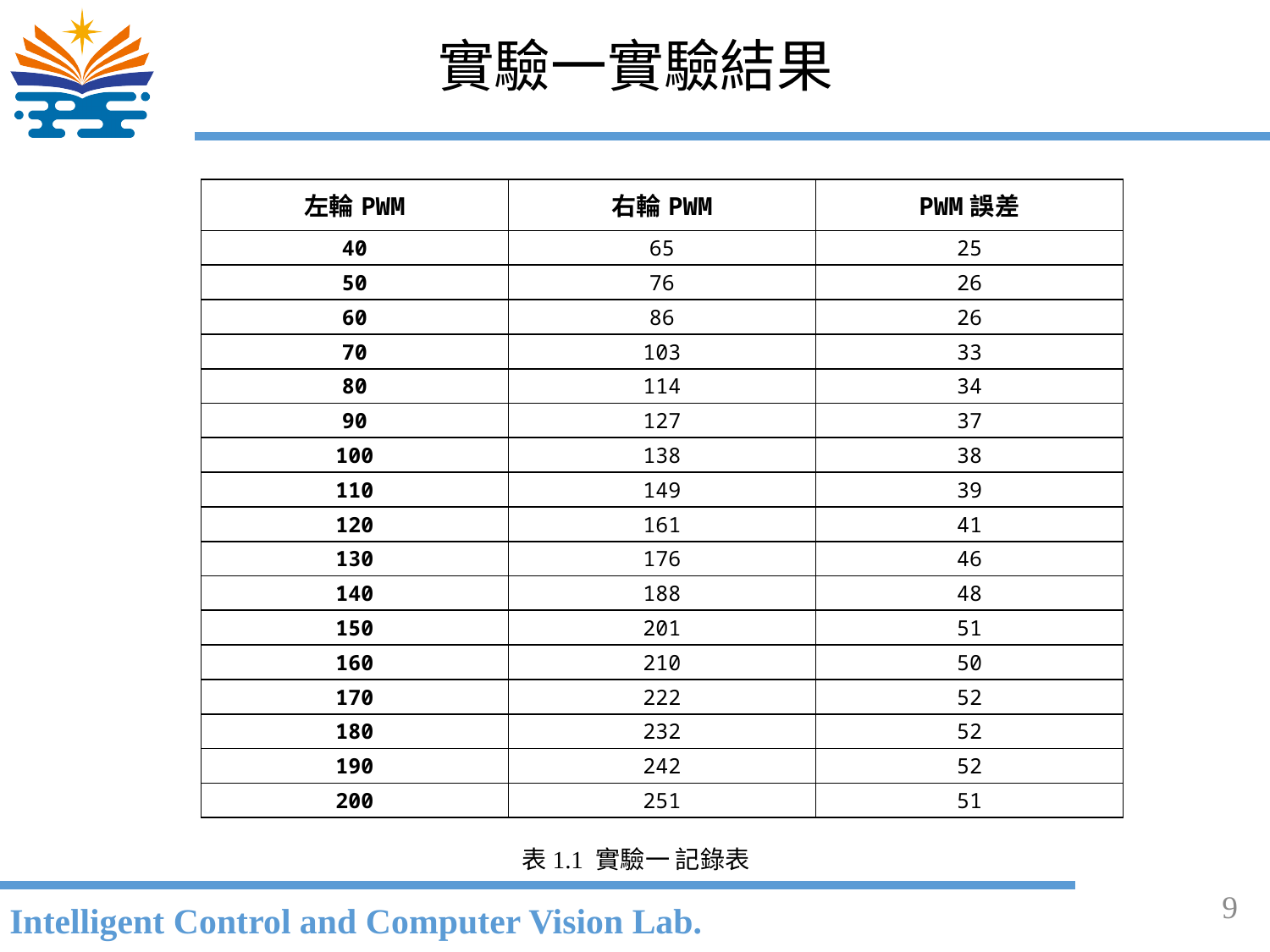

# 實驗一實驗結果
| 左輪PWM | 右輪PWM | PWM誤差 |
| --- | --- | --- |
| 40 | 65 | 25 |
| 50 | 76 | 26 |
| 60 | 86 | 26 |
| 70 | 103 | 33 |
| 80 | 114 | 34 |
| 90 | 127 | 37 |
| 100 | 138 | 38 |
| 110 | 149 | 39 |
| 120 | 161 | 41 |
| 130 | 176 | 46 |
| 140 | 188 | 48 |
| 150 | 201 | 51 |
| 160 | 210 | 50 |
| 170 | 222 | 52 |
| 180 | 232 | 52 |
| 190 | 242 | 52 |
| 200 | 251 | 51 |
表1.1 實驗一 記錄表
9